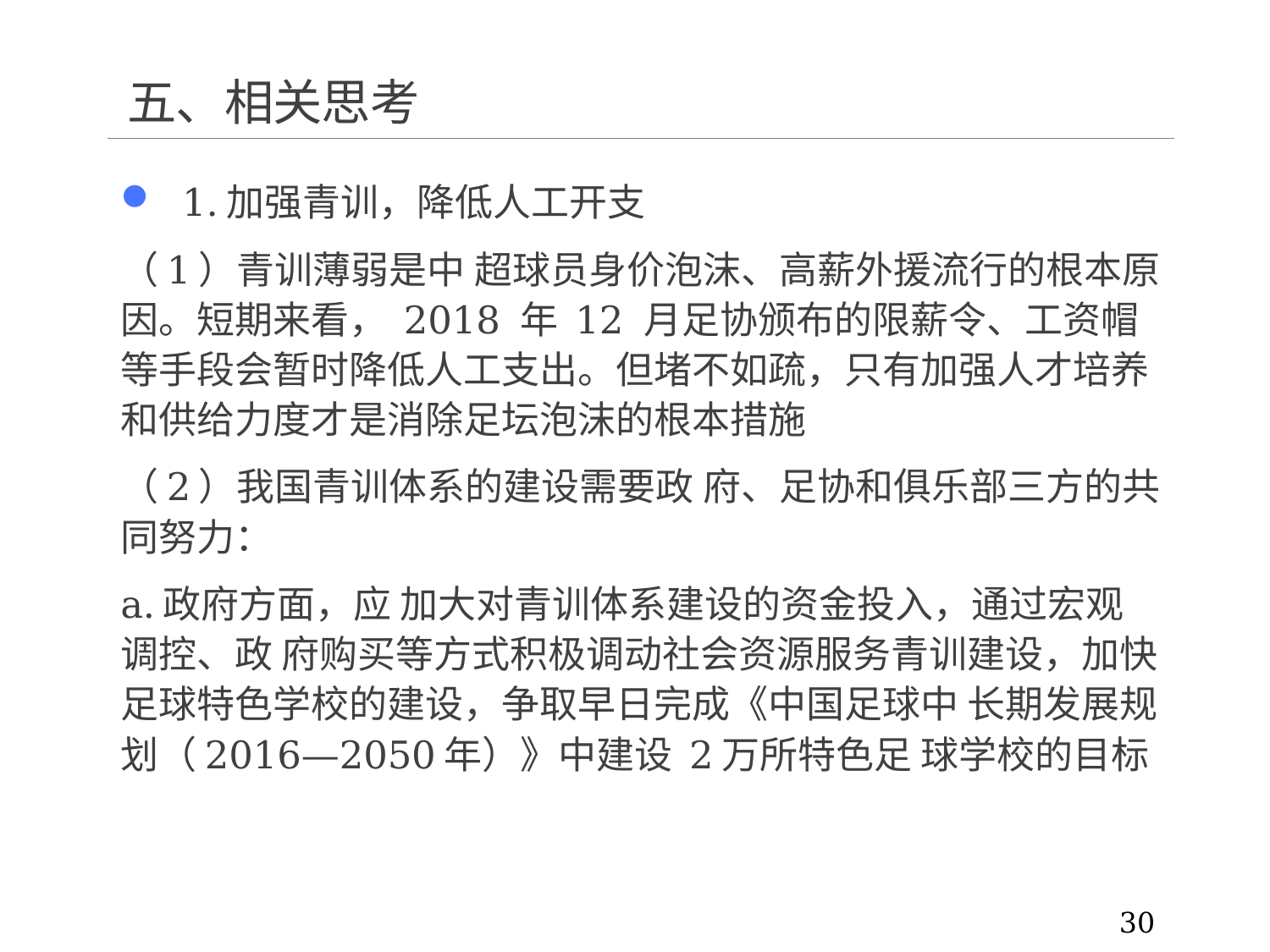

# 五、相关思考
1.加强青训，降低人工开支
（1）青训薄弱是中 超球员身价泡沫、高薪外援流行的根本原因。短期来看， 2018 年 12 月足协颁布的限薪令、工资帽等手段会暂时降低人工支出。但堵不如疏，只有加强人才培养 和供给力度才是消除足坛泡沫的根本措施
（2）我国青训体系的建设需要政 府、足协和俱乐部三方的共同努力：
a.政府方面，应 加大对青训体系建设的资金投入，通过宏观调控、政 府购买等方式积极调动社会资源服务青训建设，加快足球特色学校的建设，争取早日完成《中国足球中 长期发展规划（2016—2050年）》中建设 2万所特色足 球学校的目标
30